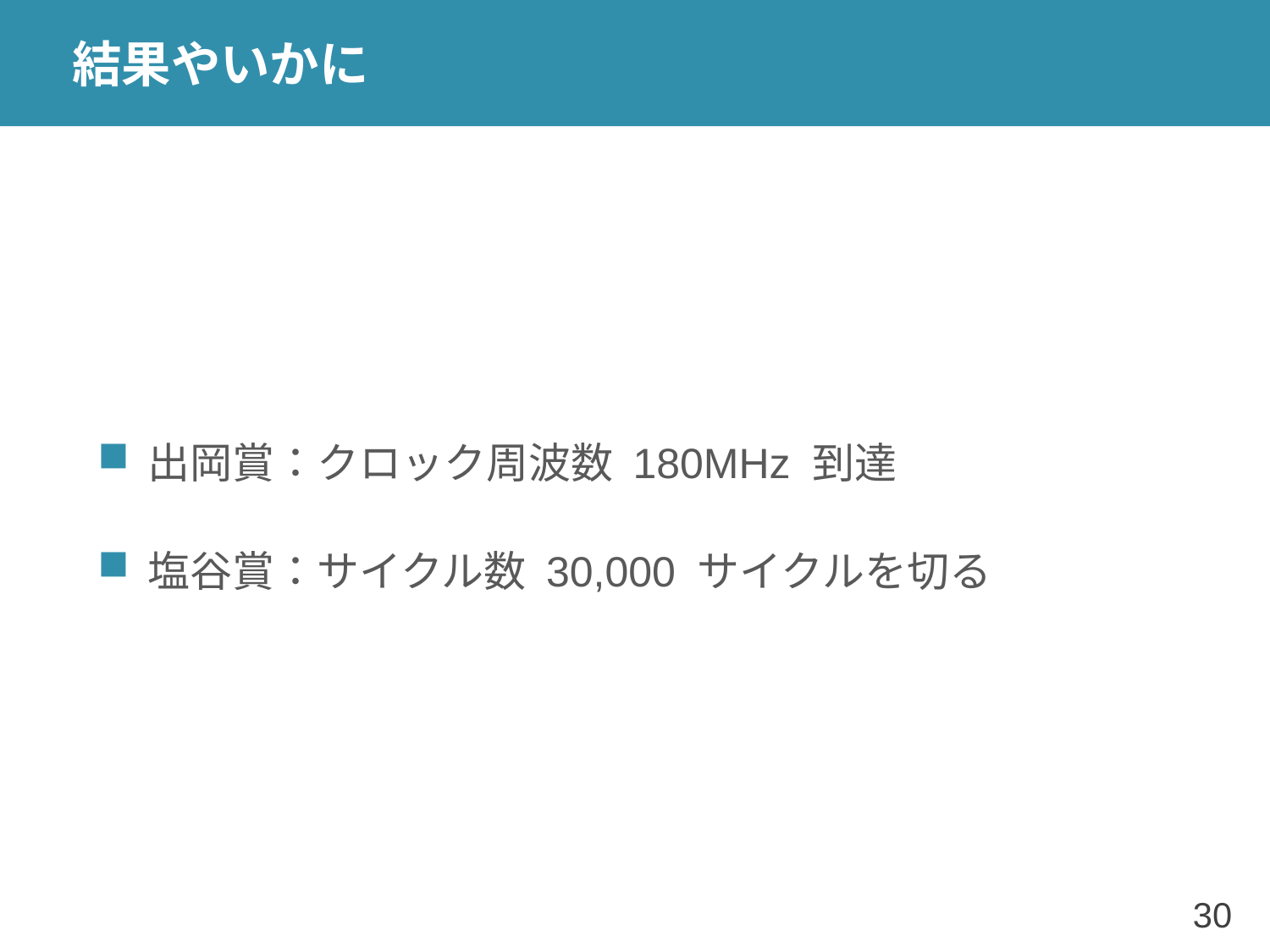

# 結果やいかに
出岡賞：クロック周波数 180MHz 到達
塩谷賞：サイクル数 30,000 サイクルを切る